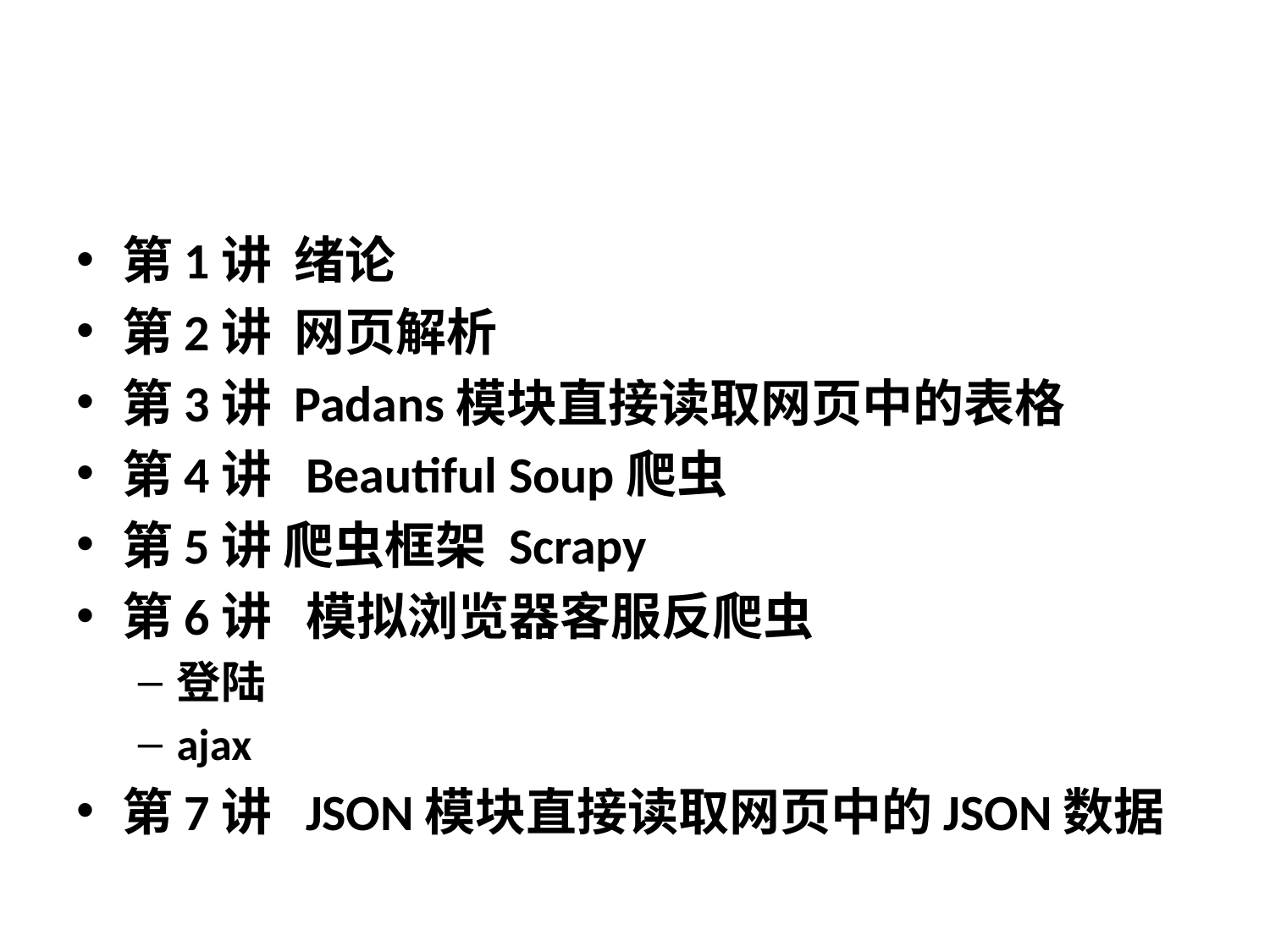

#
第1讲  绪论
第2讲  网页解析
第3讲 Padans模块直接读取网页中的表格
第4讲  Beautiful Soup爬虫
第5讲 爬虫框架 Scrapy
第6讲   模拟浏览器客服反爬虫
登陆
ajax
第7讲  JSON模块直接读取网页中的JSON数据